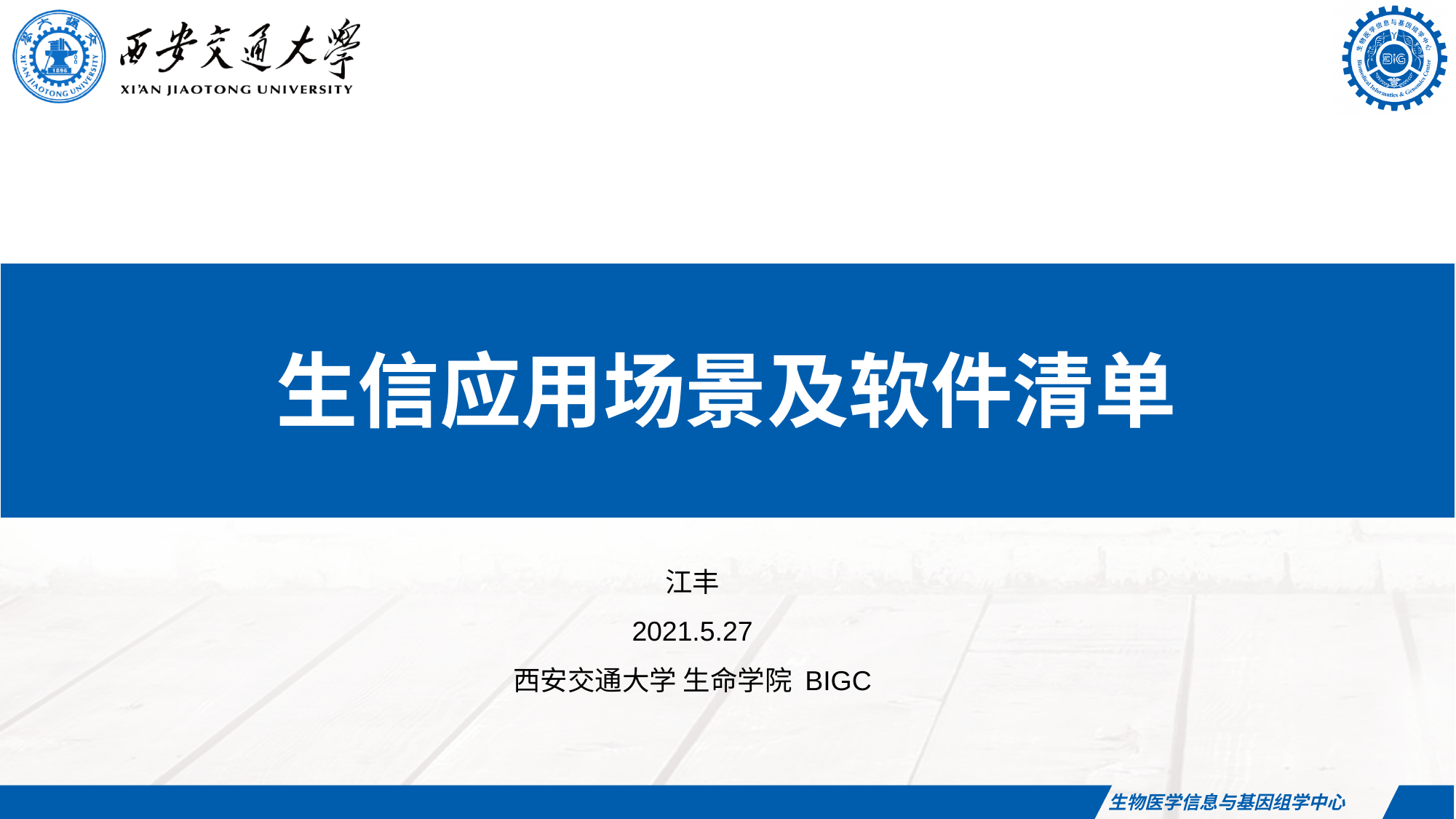

# 生信应用场景及软件清单
江丰
2021.5.27
西安交通大学 生命学院 BIGC